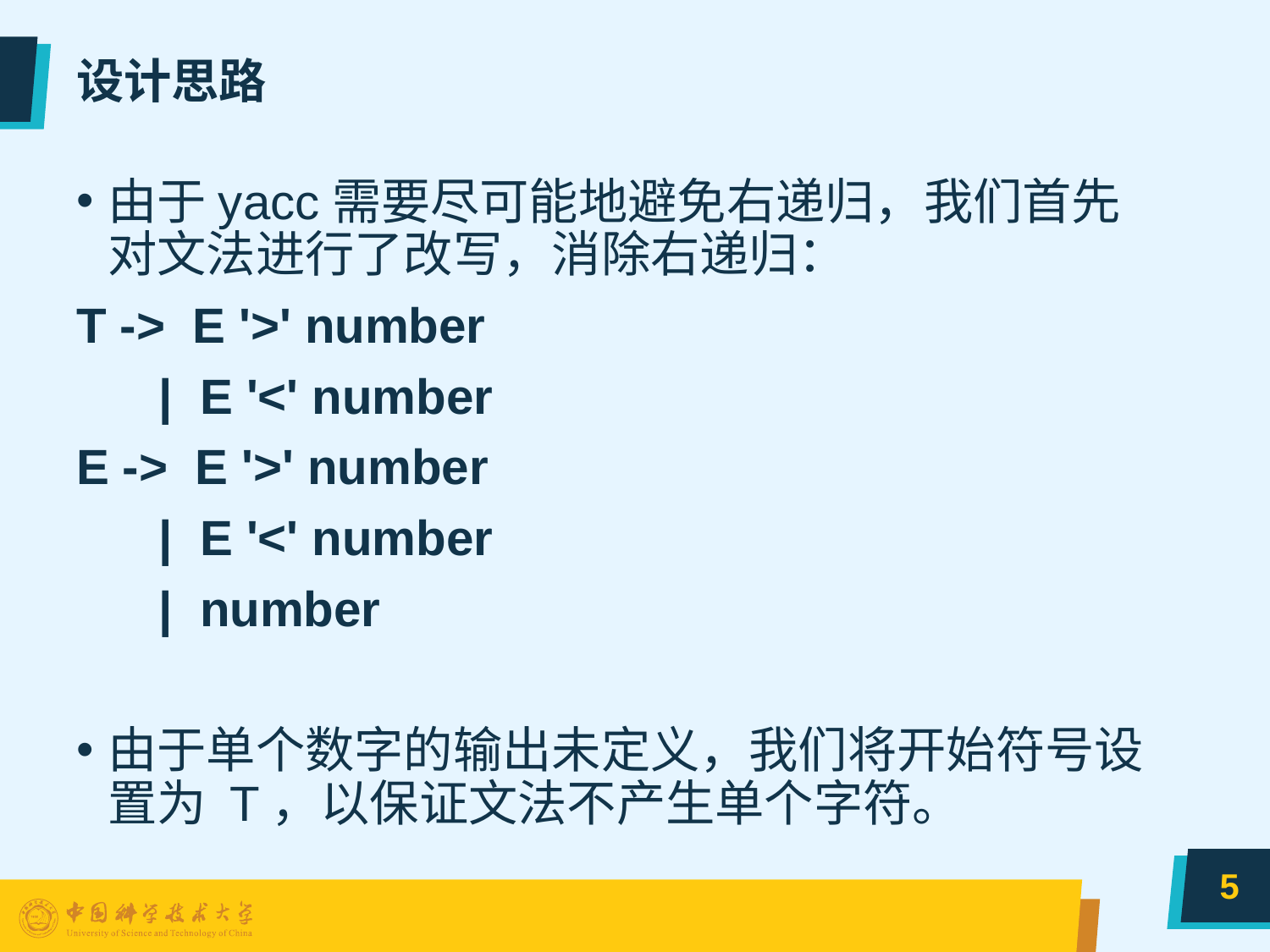

# 设计思路
由于yacc需要尽可能地避免右递归，我们首先对文法进行了改写，消除右递归：
T ->  E '>' number
      |  E '<' number
E ->  E '>' number
      |  E '<' number
      |  number

由于单个数字的输出未定义，我们将开始符号设置为 T，以保证文法不产生单个字符。

5